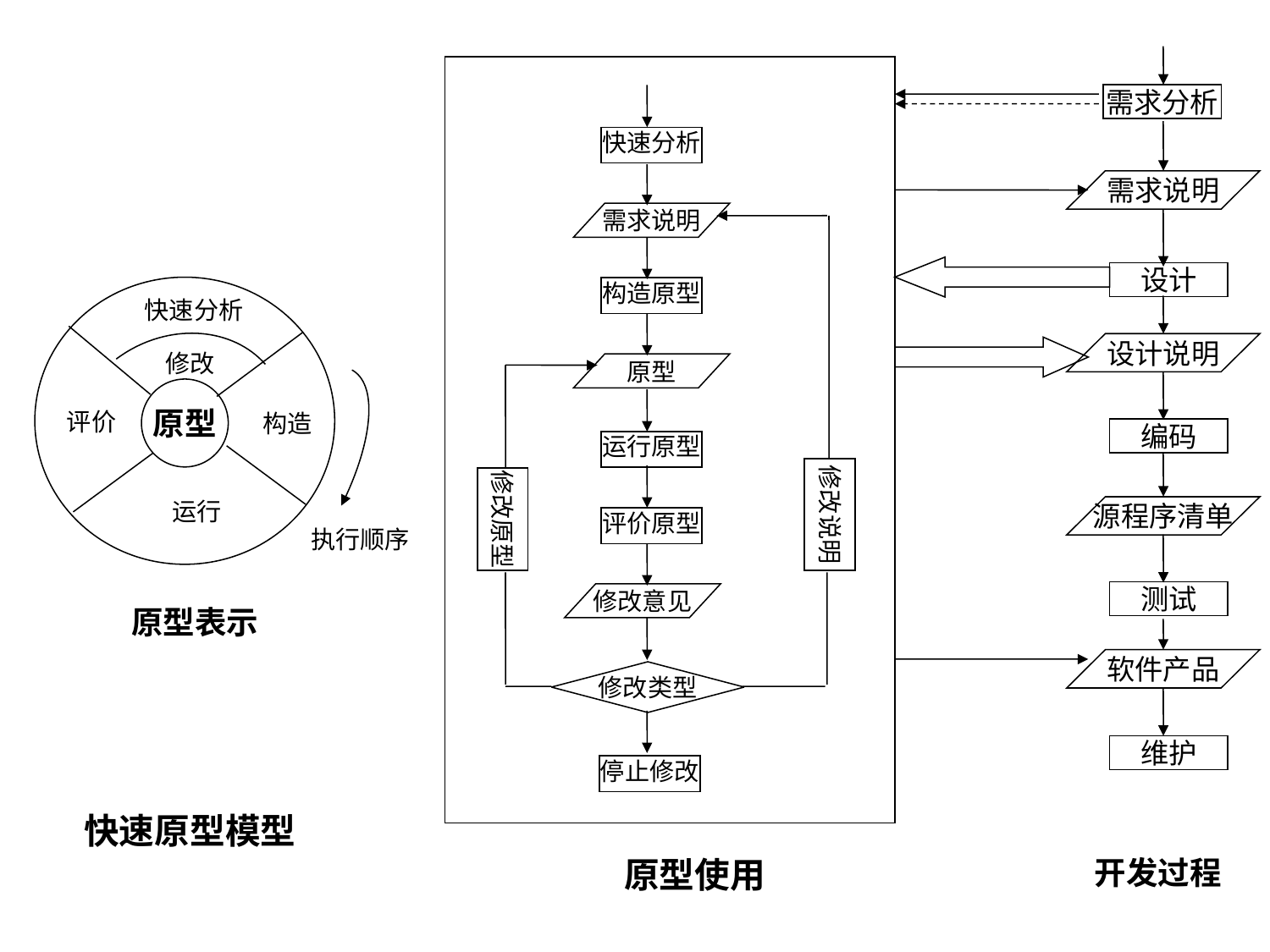

需求分析

需求说明

设计

设计说明

编码

源程序清单

测试

软件产品

维护
开发过程

快速分析

需求说明

构造原型

原型

运行原型

评价原型

修改意见

修改类型

停止修改

修改说明

修改原型

快速分析
修改
评价
构造
运行

执行顺序
原型

原型表示
快速原型模型
原型使用